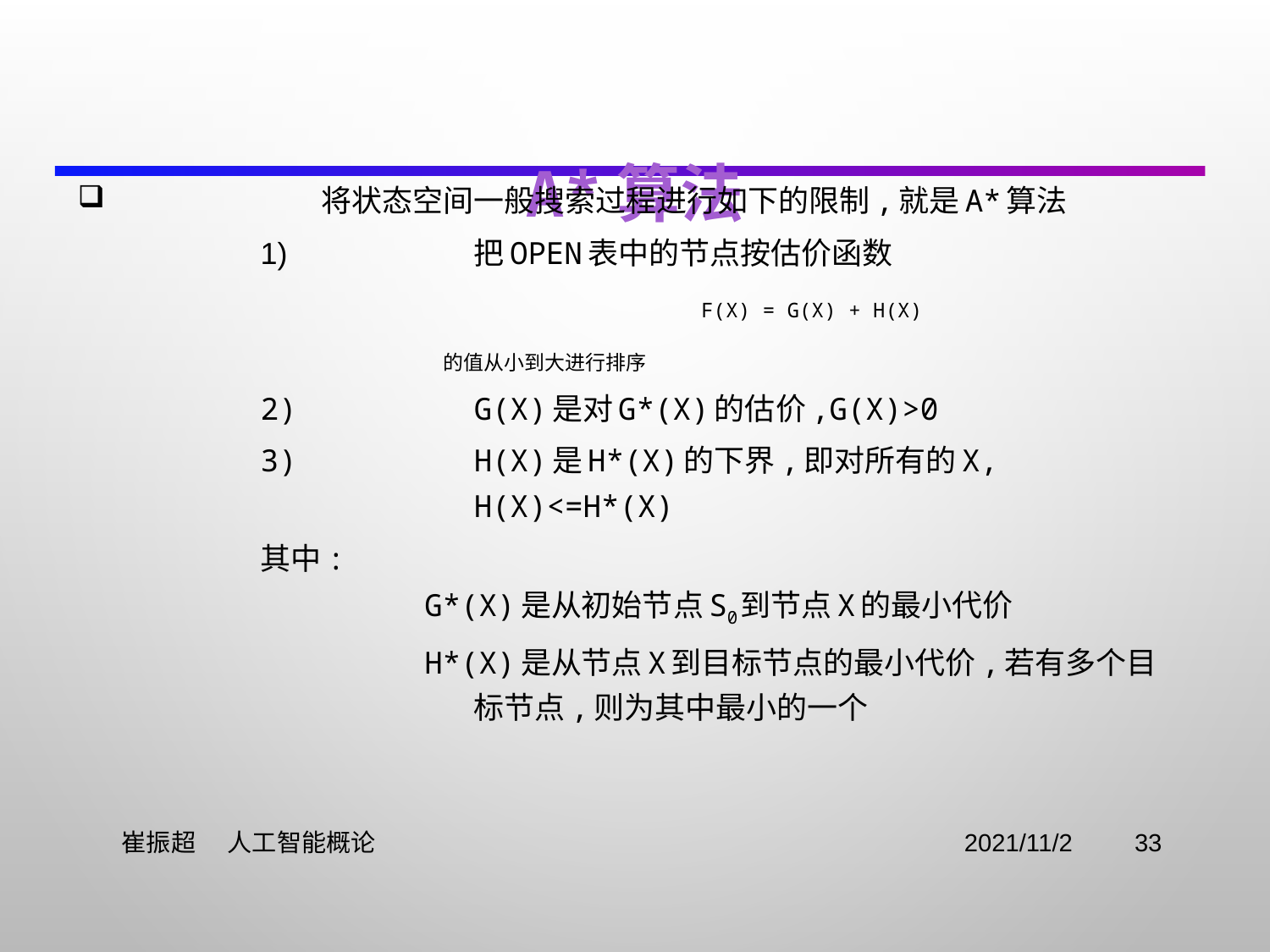

# A*算法
将状态空间一般搜索过程进行如下的限制,就是A*算法
把OPEN表中的节点按估价函数
                     f(x) = g(x) + h(x)
的值从小到大进行排序
g(x)是对g*(x)的估价,g(x)>0
h(x)是h*(x)的下界,即对所有的x,  h(x)<=h*(x)
其中:
         g*(x)是从初始节点S0到节点x的最小代价
         h*(x)是从节点x到目标节点的最小代价,若有多个目标节点,则为其中最小的一个
 崔振超    人工智能概论
2021/11/2
33